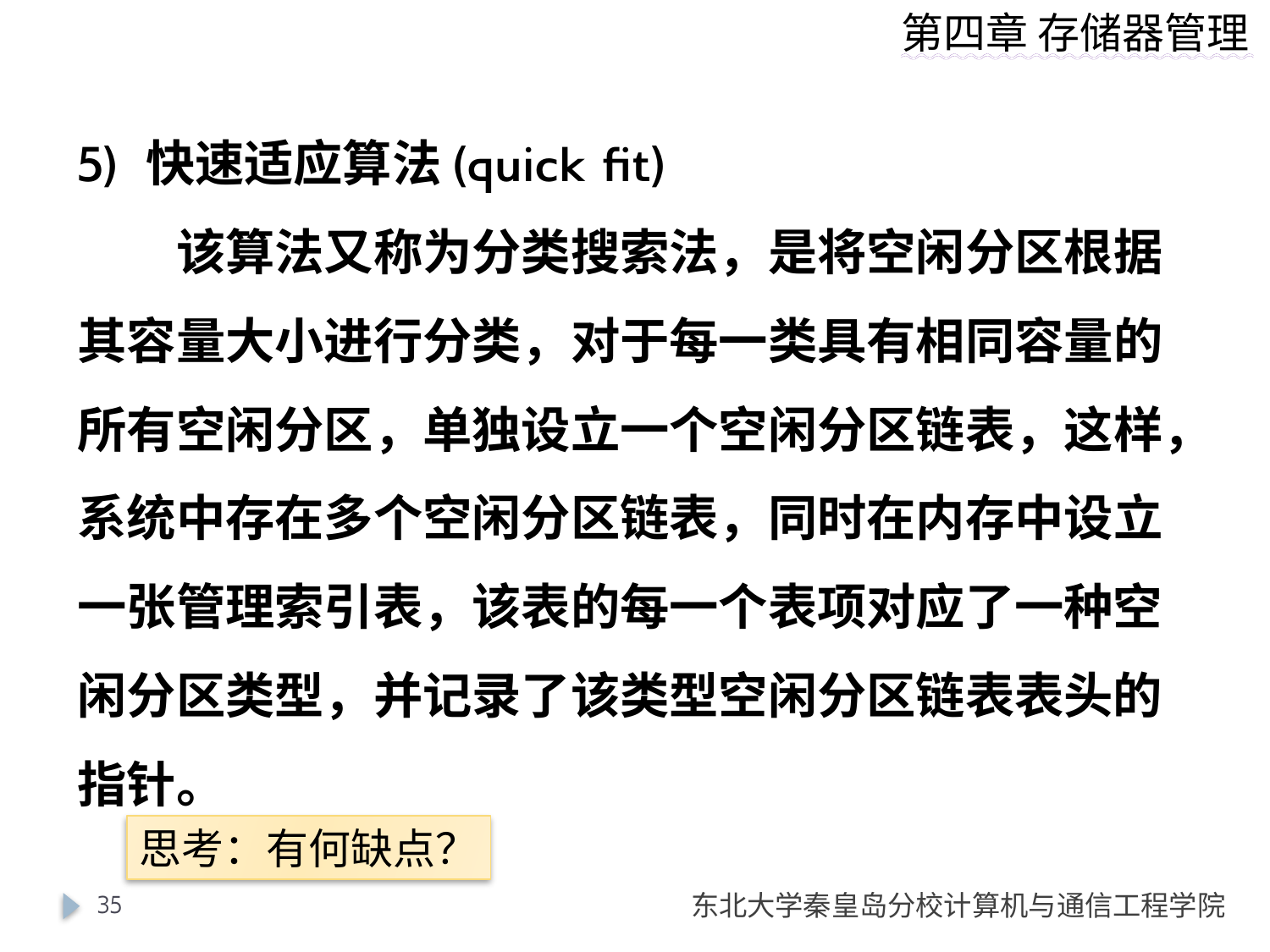

5) 快速适应算法(quick fit)
　　该算法又称为分类搜索法，是将空闲分区根据其容量大小进行分类，对于每一类具有相同容量的所有空闲分区，单独设立一个空闲分区链表，这样，系统中存在多个空闲分区链表，同时在内存中设立一张管理索引表，该表的每一个表项对应了一种空闲分区类型，并记录了该类型空闲分区链表表头的指针。
思考：有何缺点？
35